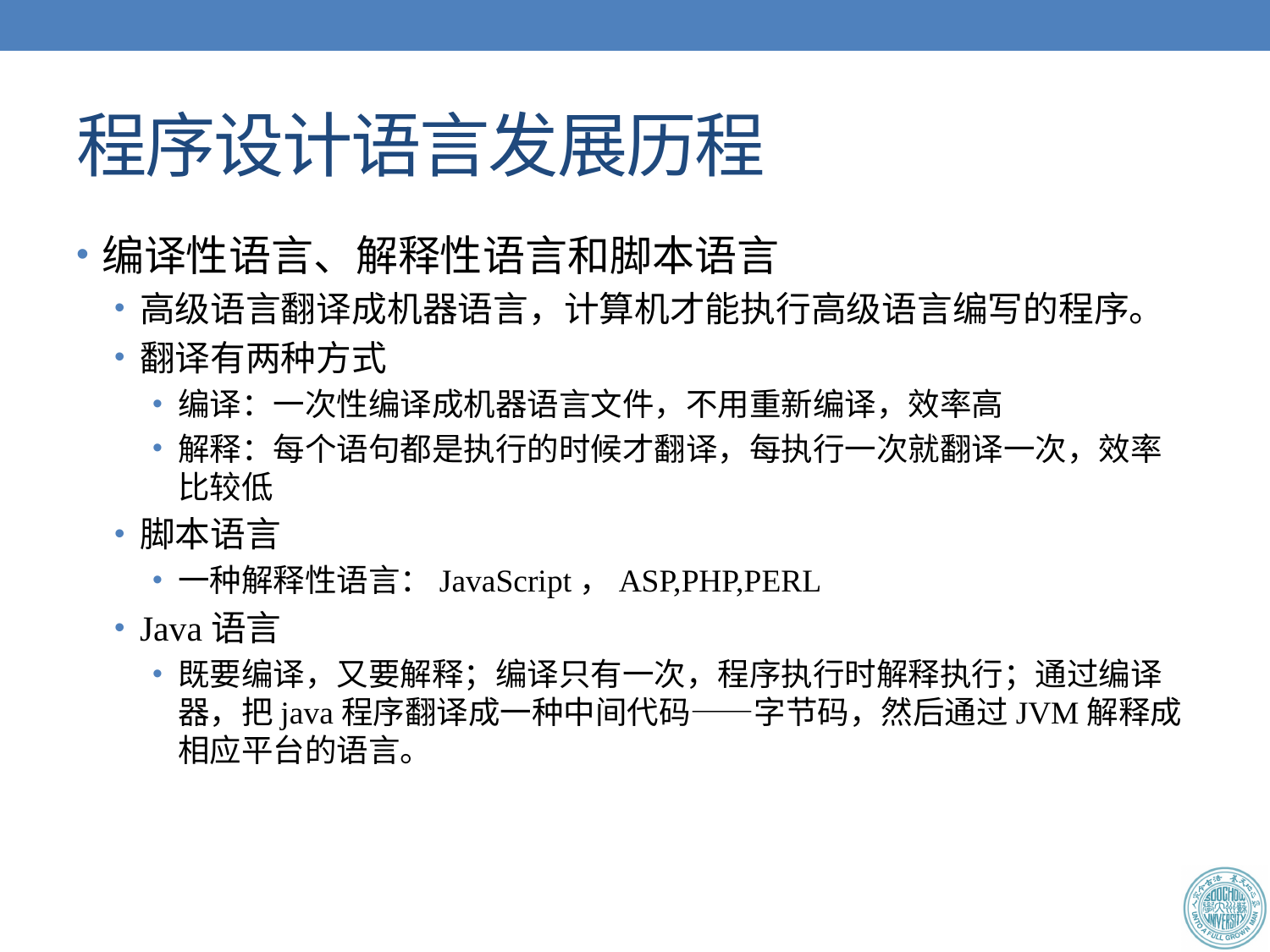

# 程序设计语言发展历程
编译性语言、解释性语言和脚本语言
高级语言翻译成机器语言，计算机才能执行高级语言编写的程序。
翻译有两种方式
编译：一次性编译成机器语言文件，不用重新编译，效率高
解释：每个语句都是执行的时候才翻译，每执行一次就翻译一次，效率比较低
脚本语言
一种解释性语言：JavaScript，ASP,PHP,PERL
Java语言
既要编译，又要解释；编译只有一次，程序执行时解释执行；通过编译器，把java程序翻译成一种中间代码——字节码，然后通过JVM解释成相应平台的语言。